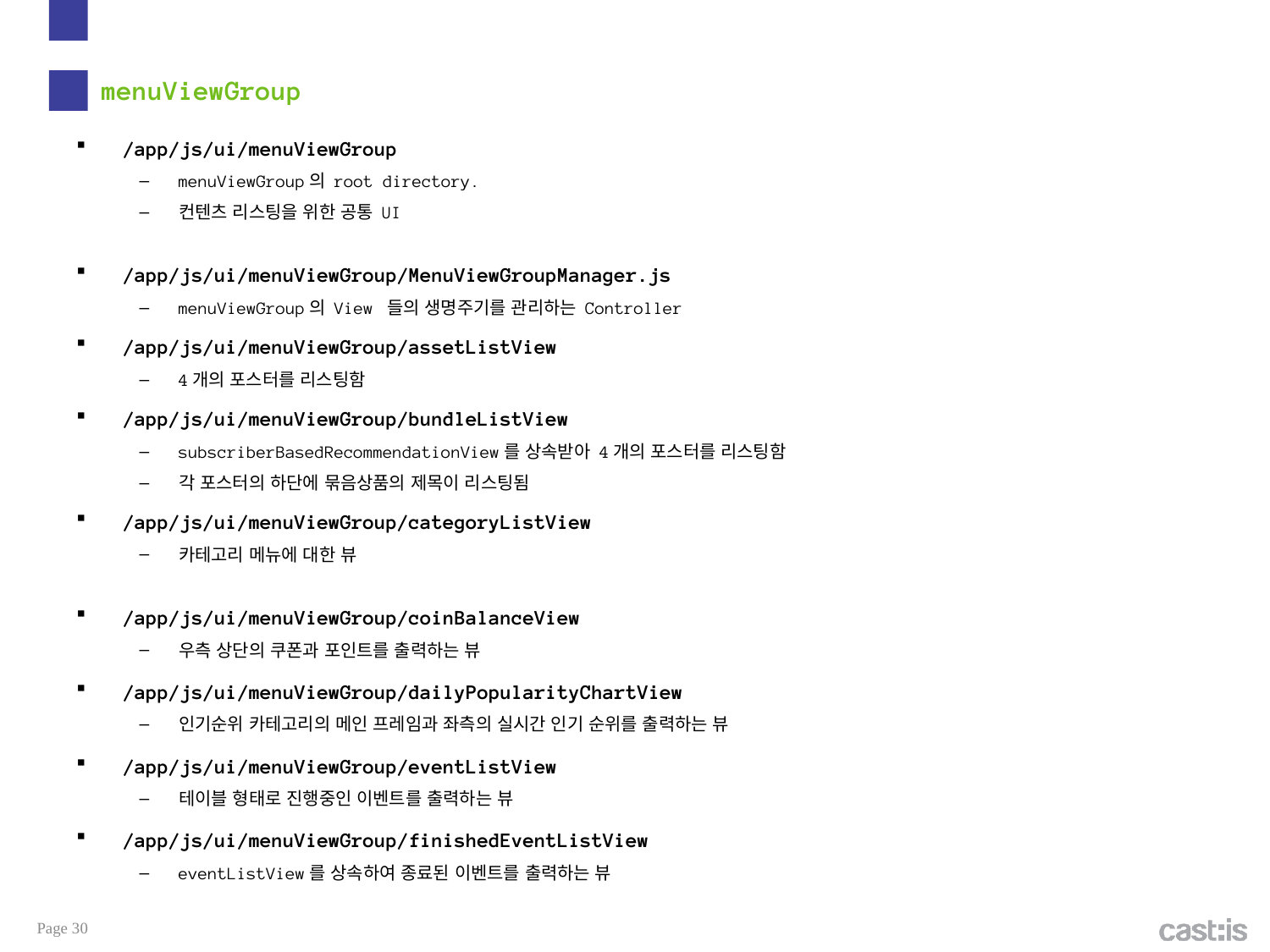

# menuViewGroup
/app/js/ui/menuViewGroup
menuViewGroup의 root directory.
컨텐츠 리스팅을 위한 공통 UI

/app/js/ui/menuViewGroup/MenuViewGroupManager.js
menuViewGroup의 View 들의 생명주기를 관리하는 Controller

/app/js/ui/menuViewGroup/assetListView
4개의 포스터를 리스팅함

/app/js/ui/menuViewGroup/bundleListView
subscriberBasedRecommendationView를 상속받아 4개의 포스터를 리스팅함
각 포스터의 하단에 묶음상품의 제목이 리스팅됨

/app/js/ui/menuViewGroup/categoryListView
카테고리 메뉴에 대한 뷰

/app/js/ui/menuViewGroup/coinBalanceView
우측 상단의 쿠폰과 포인트를 출력하는 뷰

/app/js/ui/menuViewGroup/dailyPopularityChartView
인기순위 카테고리의 메인 프레임과 좌측의 실시간 인기 순위를 출력하는 뷰

/app/js/ui/menuViewGroup/eventListView
테이블 형태로 진행중인 이벤트를 출력하는 뷰

/app/js/ui/menuViewGroup/finishedEventListView
eventListView를 상속하여 종료된 이벤트를 출력하는 뷰

Page 30